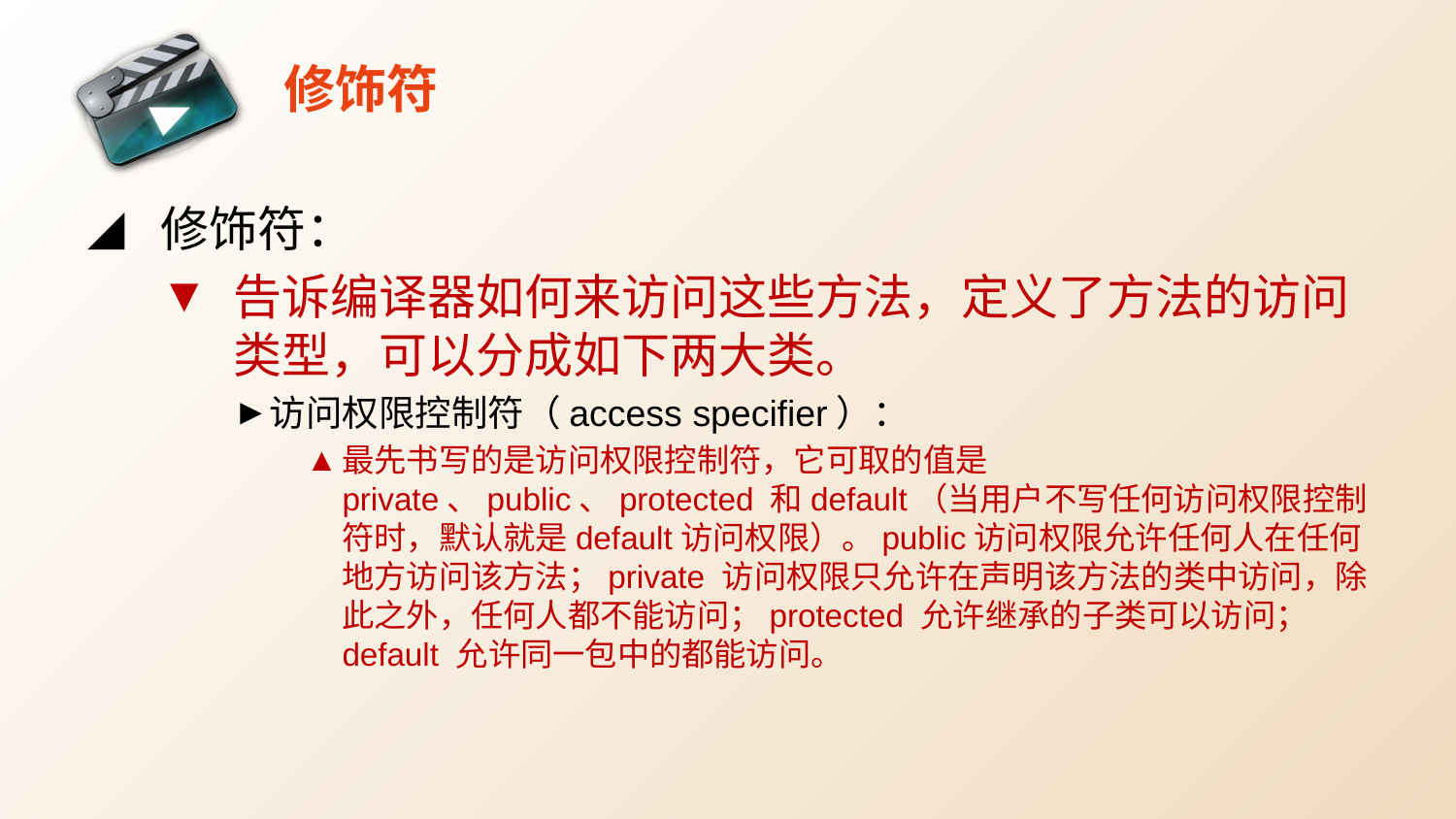

# 修饰符
修饰符：
告诉编译器如何来访问这些方法，定义了方法的访问类型，可以分成如下两大类。
访问权限控制符（access specifier）：
最先书写的是访问权限控制符，它可取的值是private、public、protected 和default（当用户不写任何访问权限控制符时，默认就是default访问权限）。public访问权限允许任何人在任何地方访问该方法；private 访问权限只允许在声明该方法的类中访问，除此之外，任何人都不能访问；protected 允许继承的子类可以访问；default 允许同一包中的都能访问。